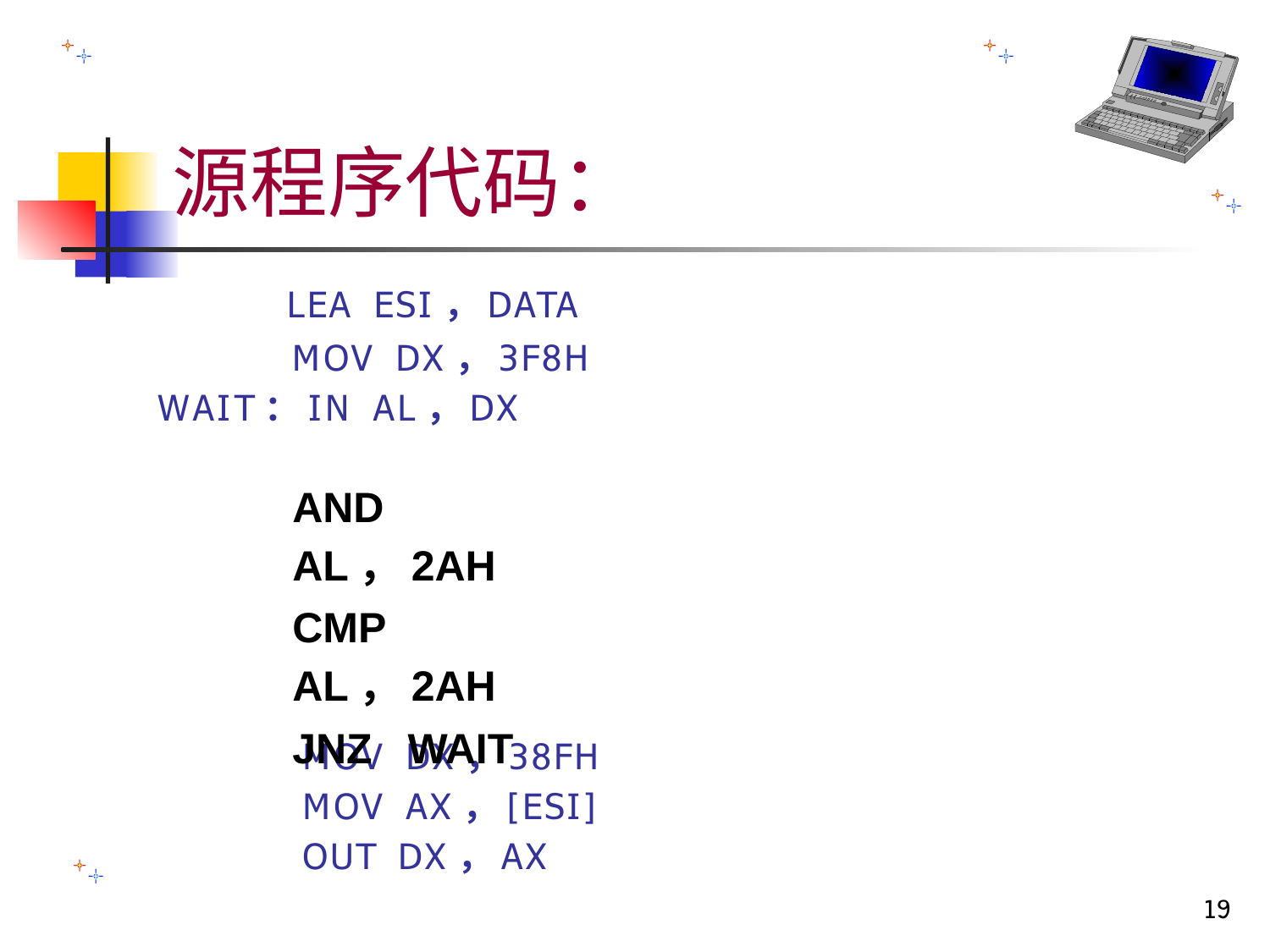

# 源程序代码：
         LEA  ESI，DATA
             MOV  DX，3F8H
WAIT：IN  AL，DX

              MOV  DX，38FH
              MOV  AX，[ESI]
              OUT  DX，AX
AND  AL，2AH
CMP AL，2AH
JNZ   WAIT
19